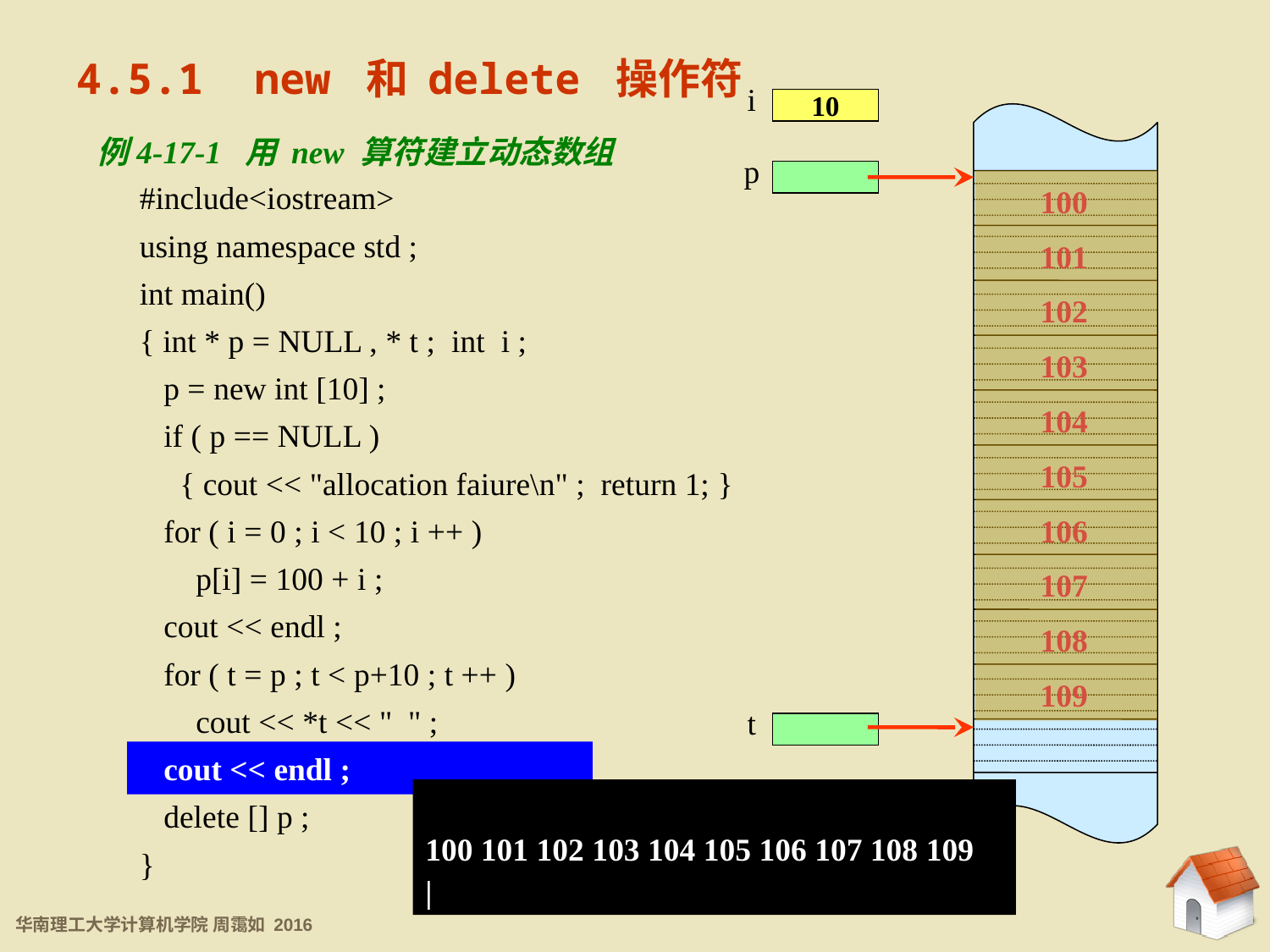

4.5.1  new 和 delete 操作符
i
10

例4-17-1  用 new 算符建立动态数组
p
100
101
102
103
104
105
106
107
108
109

#include<iostream>
using namespace std ;
int main()
{ int * p = NULL , * t ;  int  i ;
   p = new int [10] ;
   if ( p == NULL )
     { cout << "allocation faiure\n" ;  return 1; }
   for ( i = 0 ; i < 10 ; i ++ )
       p[i] = 100 + i ;
   cout << endl ;
   for ( t = p ; t < p+10 ; t ++ )
       cout << *t << "  " ;
   cout << endl ;
   delete [] p ;
}

t

100 101 102 103 104 105 106 107 108 109
|